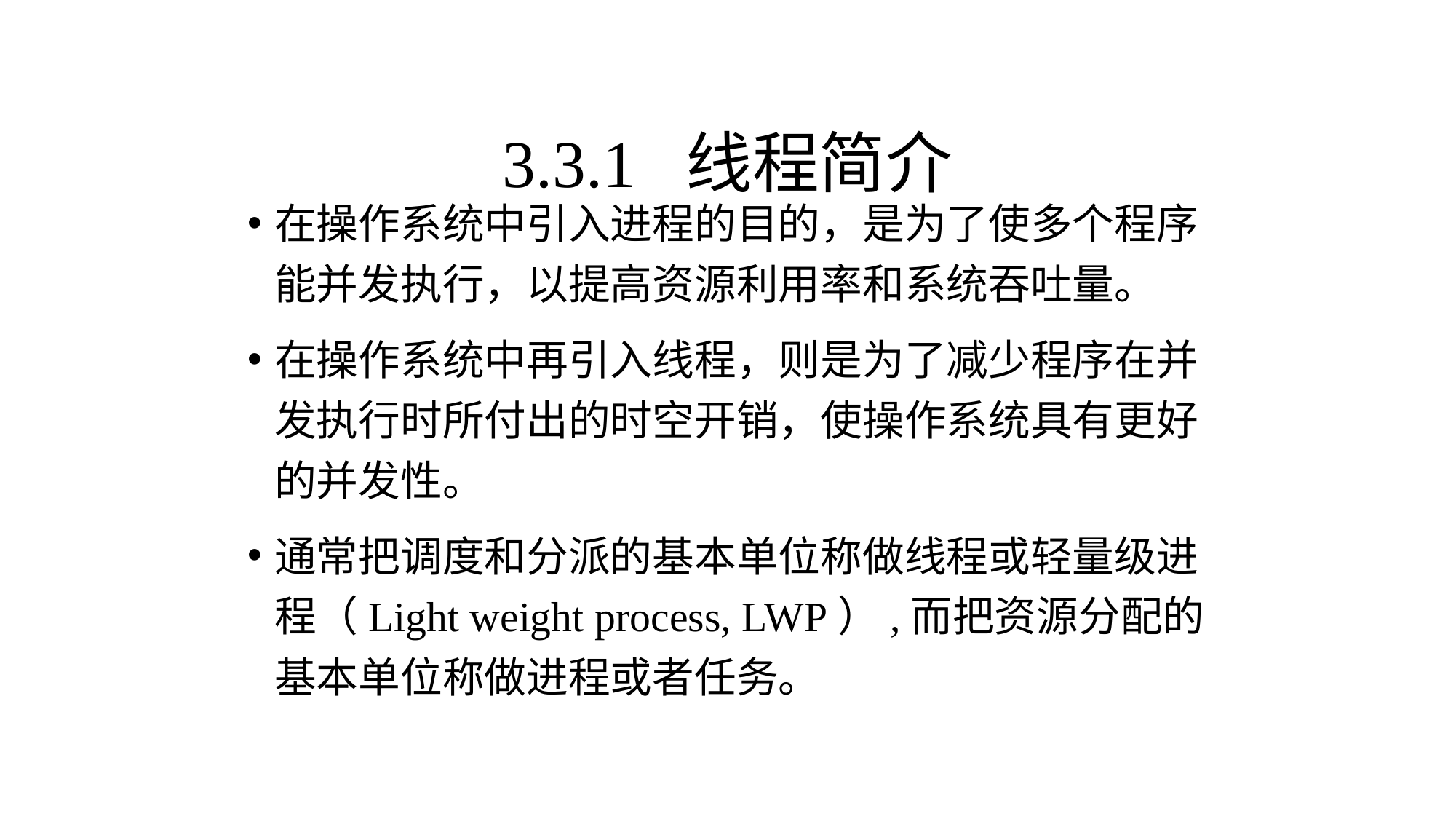

3.3.1  线程简介
在操作系统中引入进程的目的，是为了使多个程序能并发执行，以提高资源利用率和系统吞吐量。
在操作系统中再引入线程，则是为了减少程序在并发执行时所付出的时空开销，使操作系统具有更好的并发性。
通常把调度和分派的基本单位称做线程或轻量级进程（Light weight process, LWP）,而把资源分配的基本单位称做进程或者任务。

3